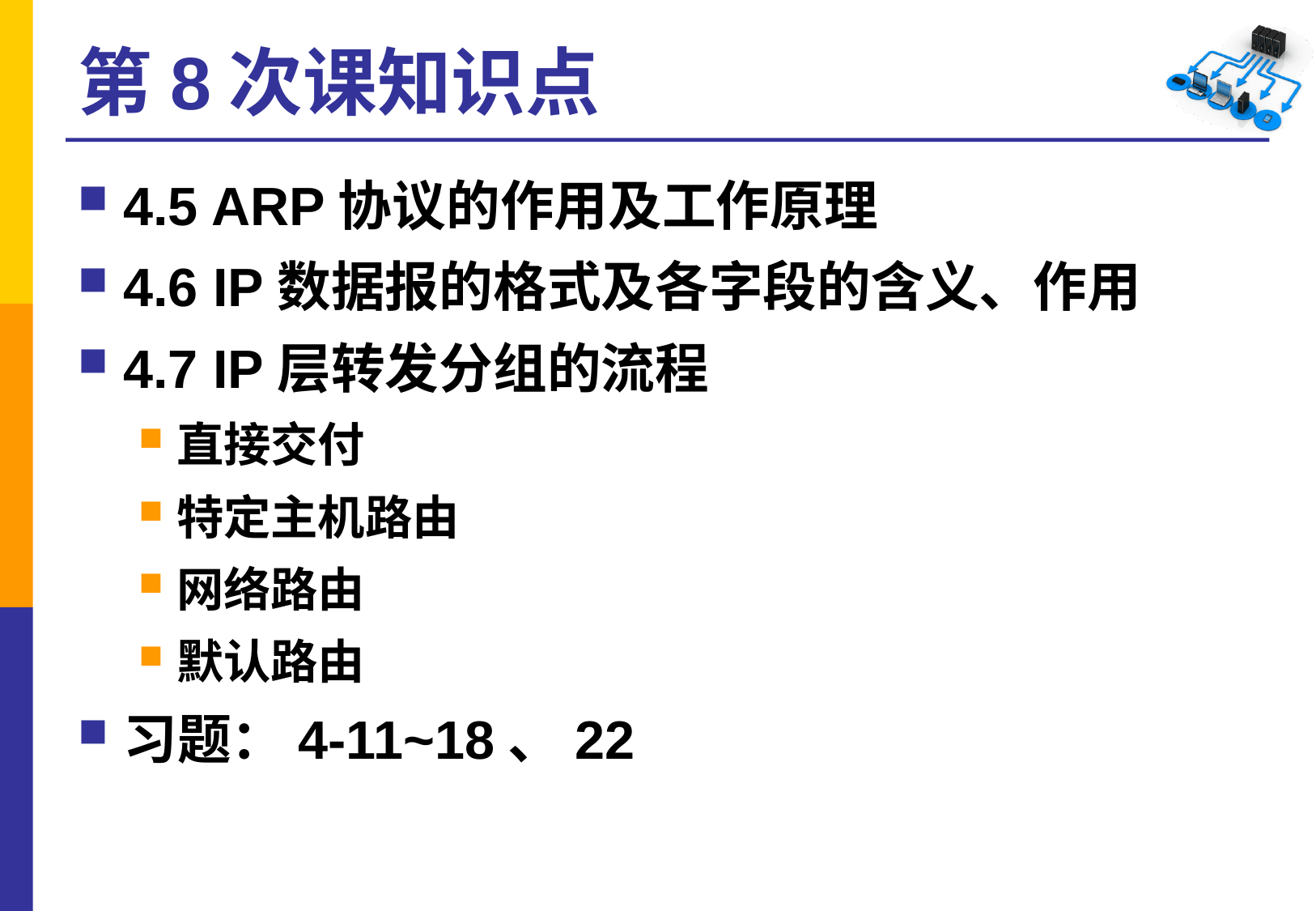

# 第8次课知识点
4.5 ARP协议的作用及工作原理
4.6 IP数据报的格式及各字段的含义、作用
4.7 IP层转发分组的流程
直接交付
特定主机路由
网络路由
默认路由
习题：4-11~18、22